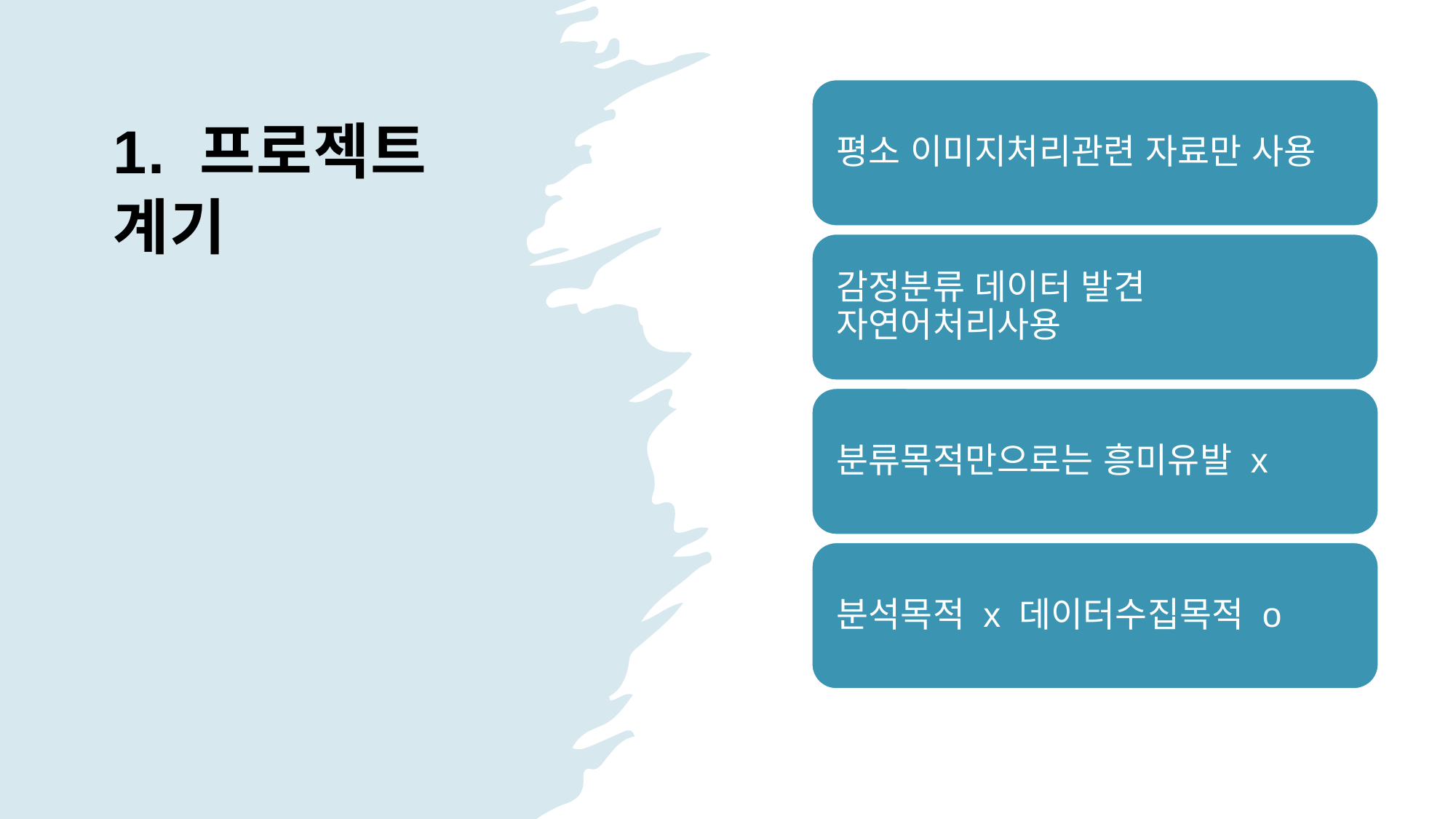

# 1. 프로젝트 계기
평소 이미지처리관련 자료만 사용
감정분류 데이터 발견 자연어처리사용
분류목적만으로는 흥미유발 x
분석목적 x 데이터수집목적 o